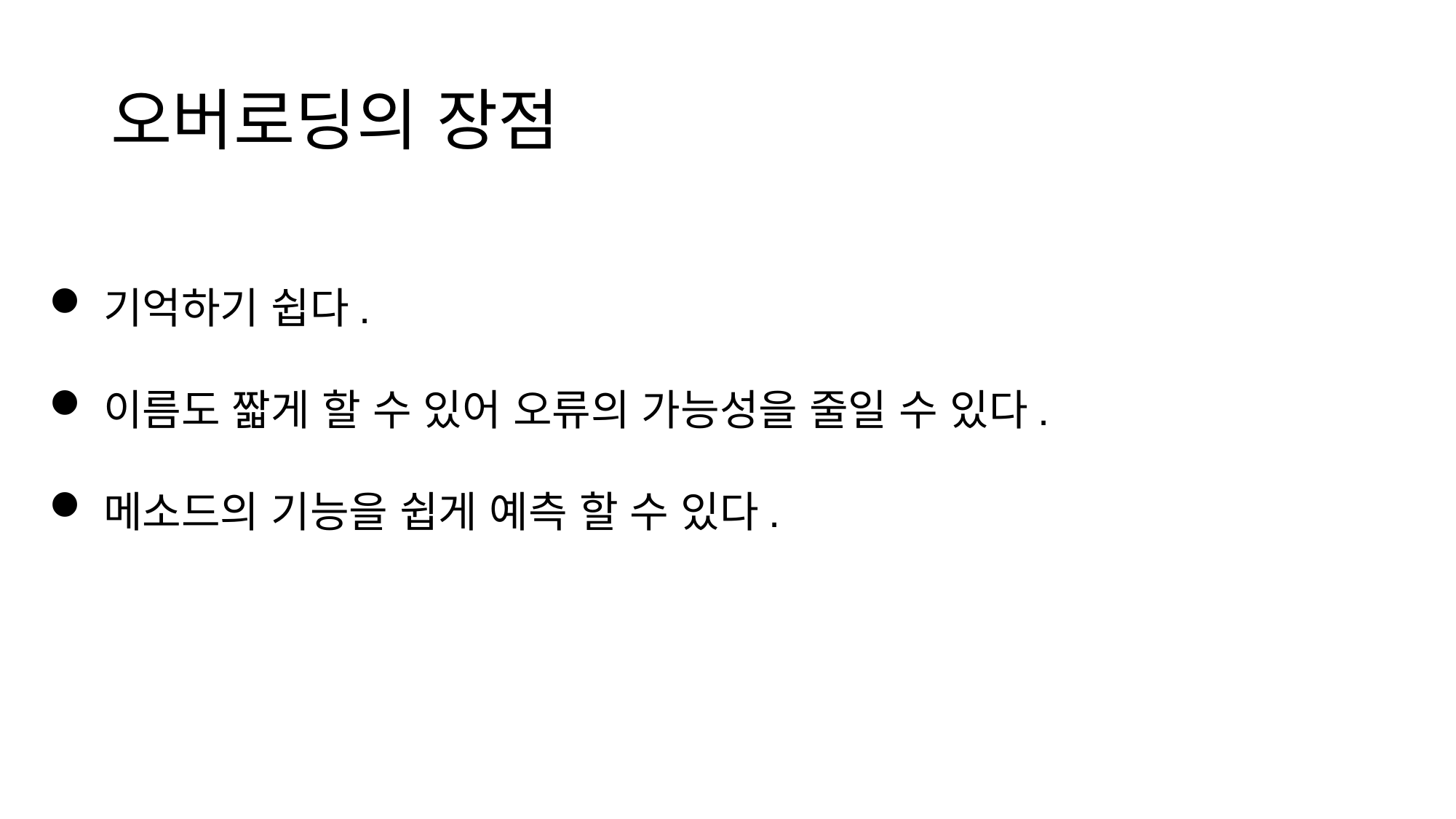

# 오버로딩의 장점
기억하기 쉽다.

이름도 짧게 할 수 있어 오류의 가능성을 줄일 수 있다.

메소드의 기능을 쉽게 예측 할 수 있다.